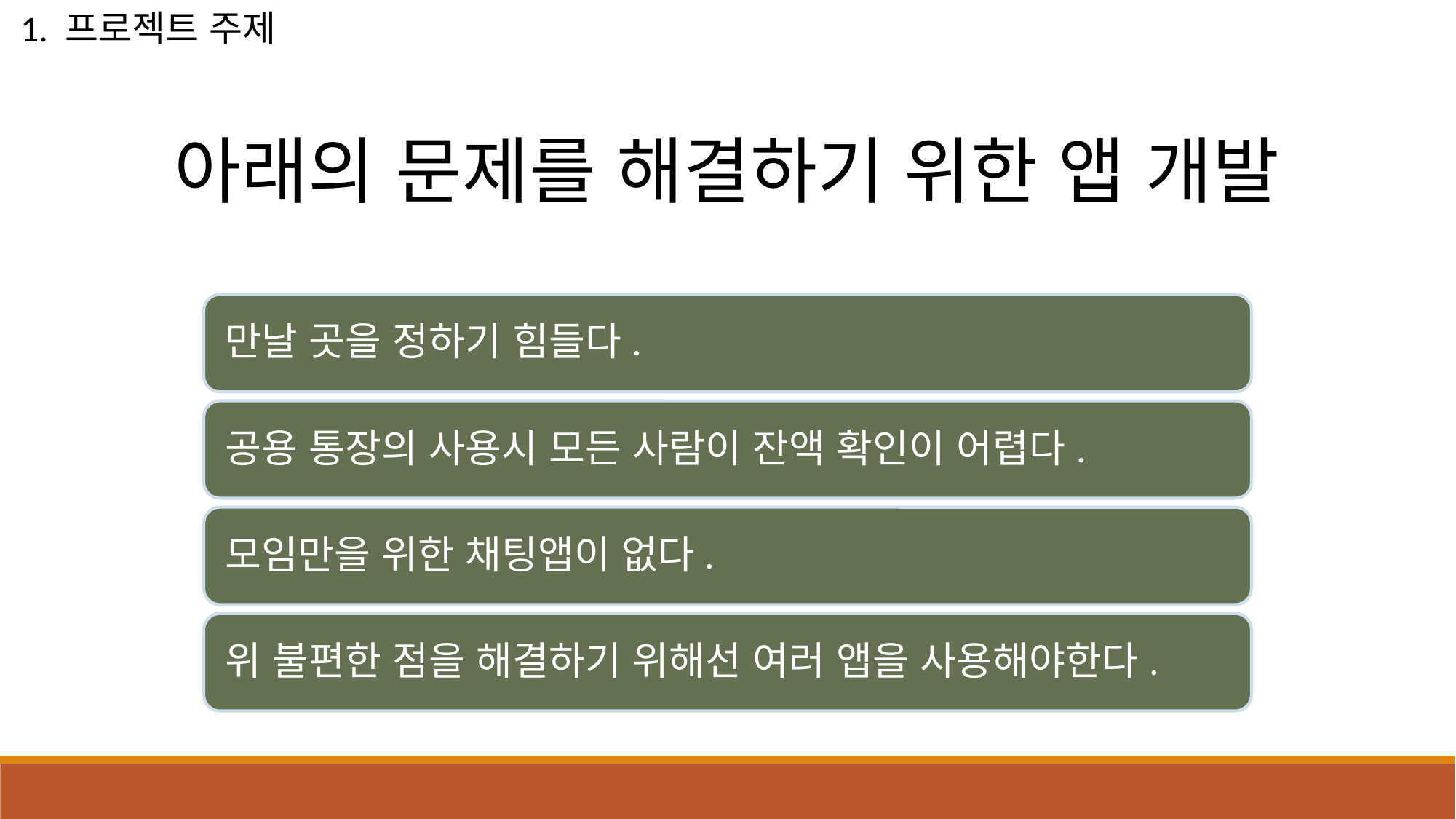

1. 프로젝트 주제
아래의 문제를 해결하기 위한 앱 개발
만날 곳을 정하기 힘들다.
공용 통장의 사용시 모든 사람이 잔액 확인이 어렵다.
모임만을 위한 채팅앱이 없다.
위 불편한 점을 해결하기 위해선 여러 앱을 사용해야한다.